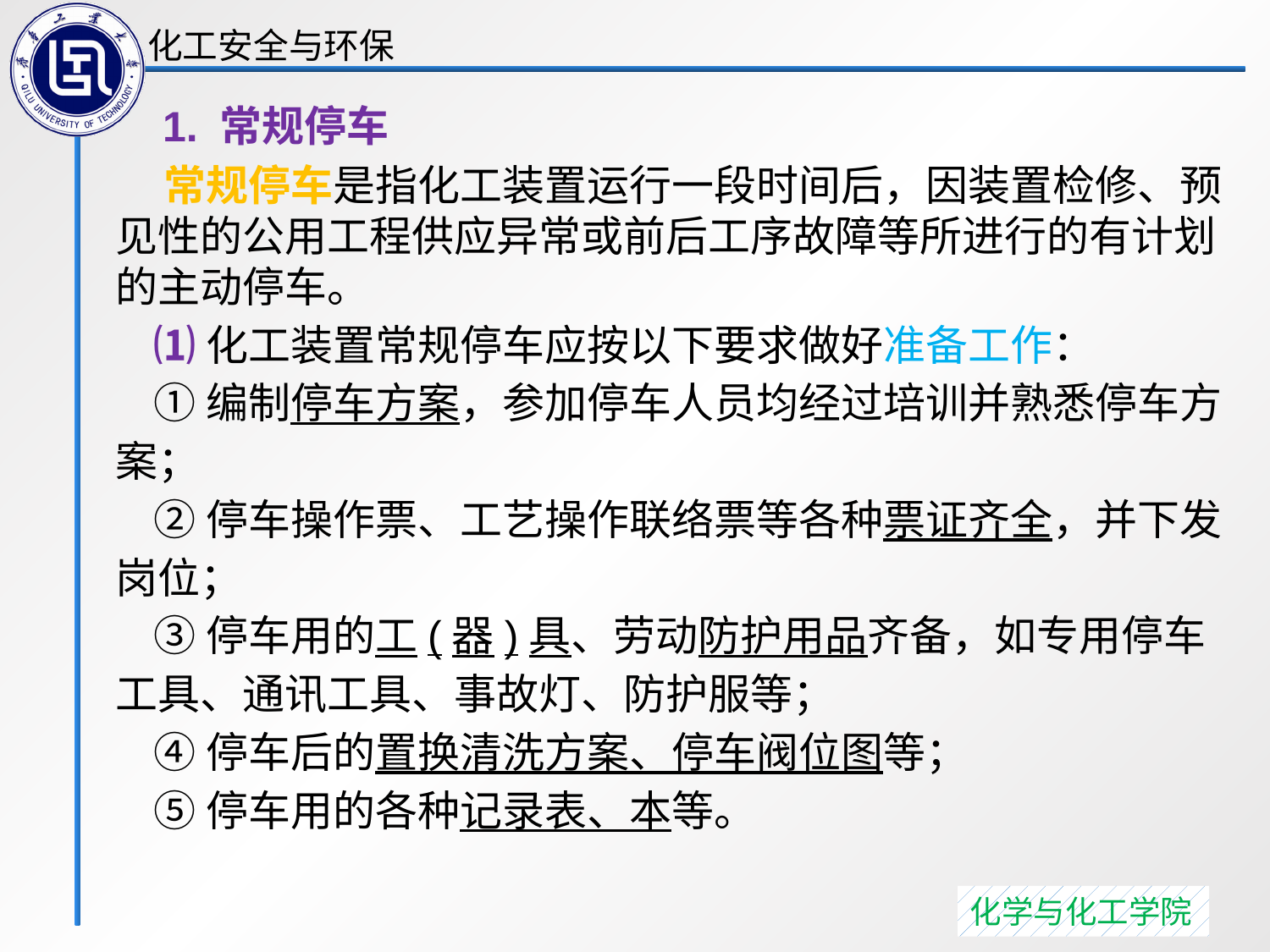

1. 常规停车
    常规停车是指化工装置运行一段时间后，因装置检修、预见性的公用工程供应异常或前后工序故障等所进行的有计划的主动停车。
    ⑴化工装置常规停车应按以下要求做好准备工作：
    ①编制停车方案，参加停车人员均经过培训并熟悉停车方案；
    ②停车操作票、工艺操作联络票等各种票证齐全，并下发岗位；
    ③停车用的工(器)具、劳动防护用品齐备，如专用停车工具、通讯工具、事故灯、防护服等；
    ④停车后的置换清洗方案、停车阀位图等；
    ⑤停车用的各种记录表、本等。